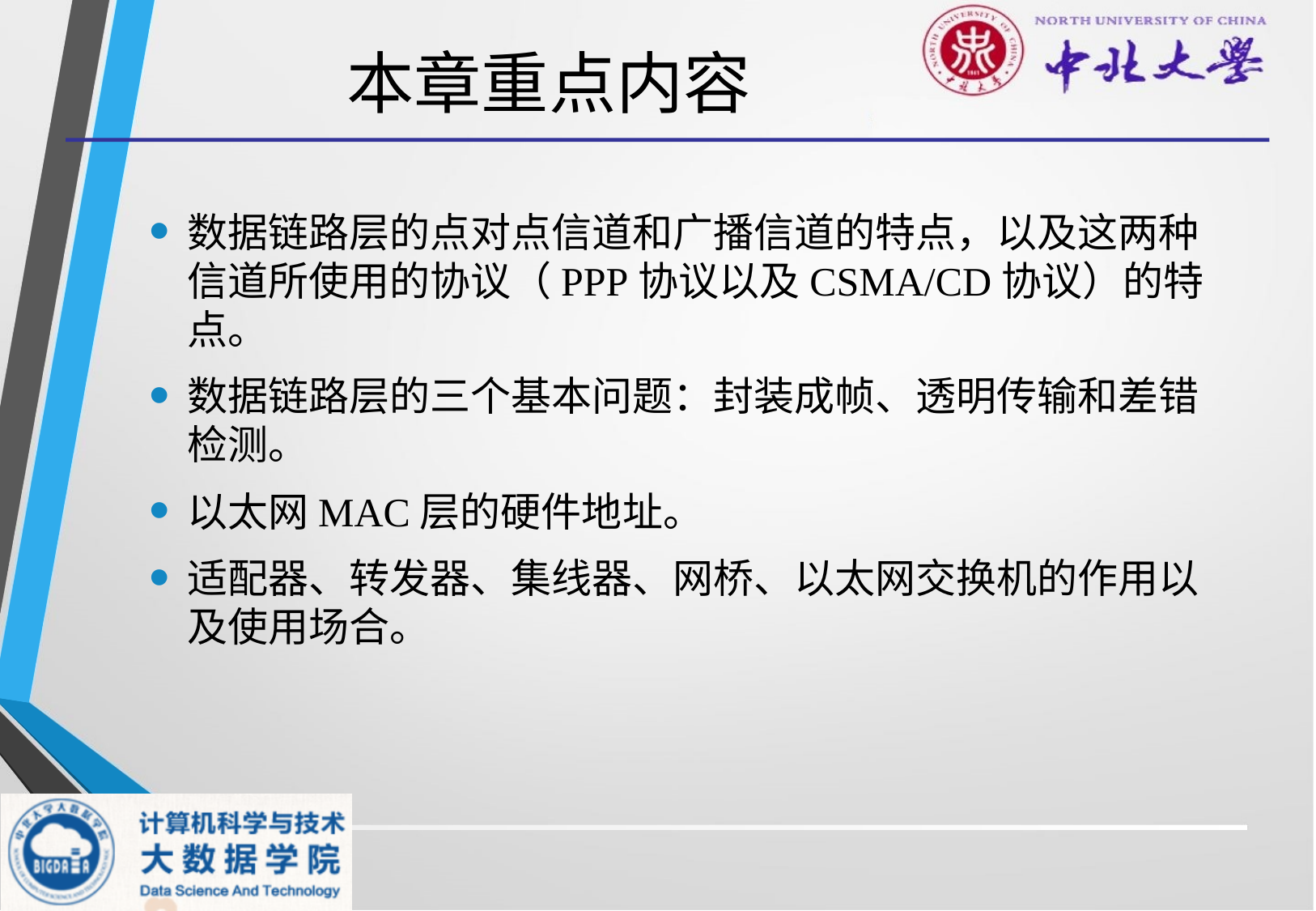

# 本章重点内容
数据链路层的点对点信道和广播信道的特点，以及这两种信道所使用的协议（PPP协议以及CSMA/CD协议）的特点。
数据链路层的三个基本问题：封装成帧、透明传输和差错检测。
以太网MAC层的硬件地址。
适配器、转发器、集线器、网桥、以太网交换机的作用以及使用场合。
3